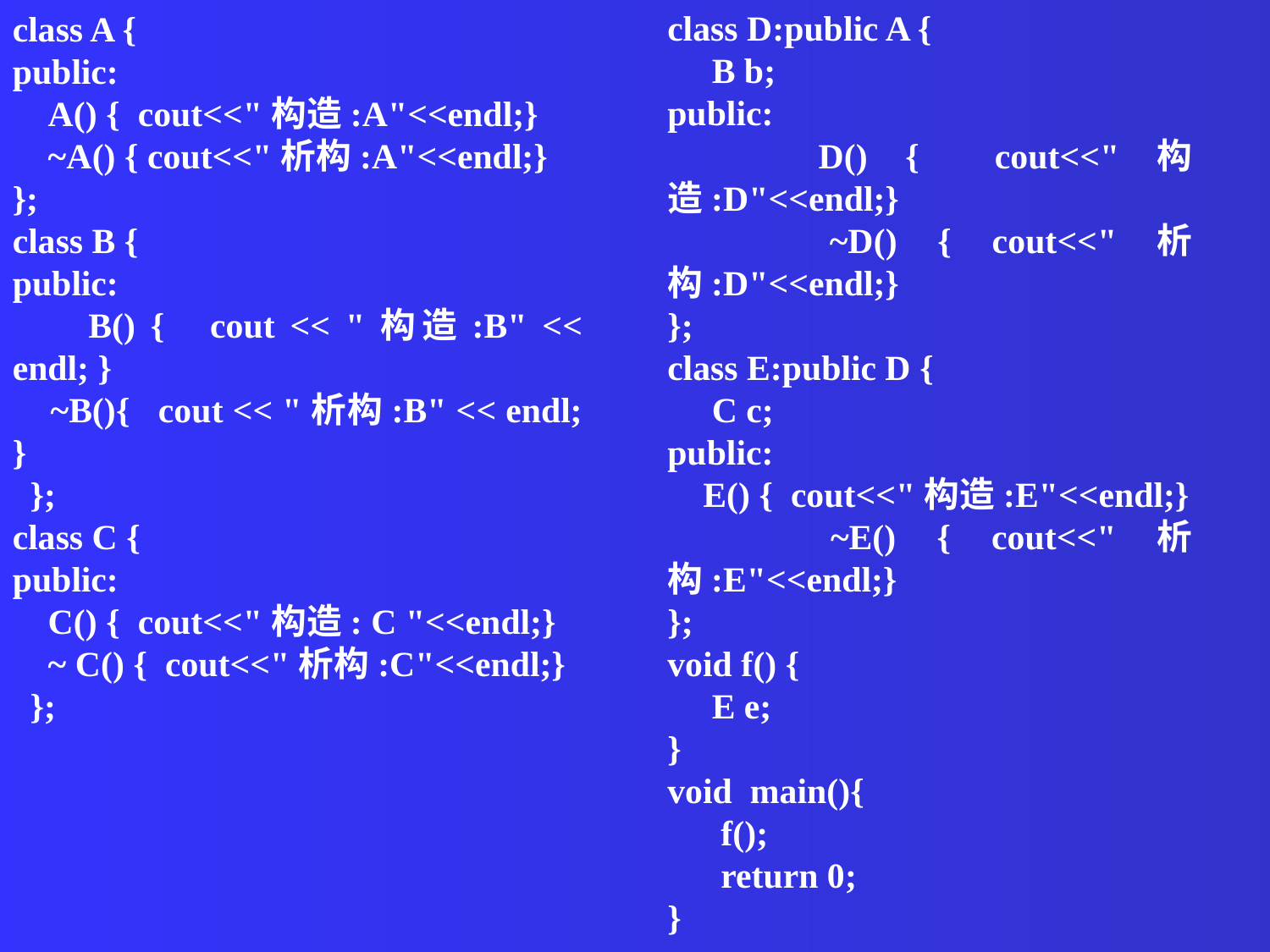

class A {
public:
    A() {  cout<<"构造:A"<<endl;}
    ~A() { cout<<"析构:A"<<endl;}
};
class B {
public:
     B() {   cout << "构造:B" << endl; }
    ~B(){   cout << "析构:B" << endl; }
  };
class C {
public:
    C() {  cout<<"构造: C "<<endl;}
    ~ C() {  cout<<"析构:C"<<endl;}
  };

class D:public A {
     B b;
public:
    D() {  cout<<"构造:D"<<endl;}
    ~D() { cout<<"析构:D"<<endl;}
};
class E:public D {
     C c;
public:
    E() {  cout<<"构造:E"<<endl;}
    ~E() { cout<<"析构:E"<<endl;}
};
void f() {
     E e;
}
void  main(){
      f();
      return 0;
}